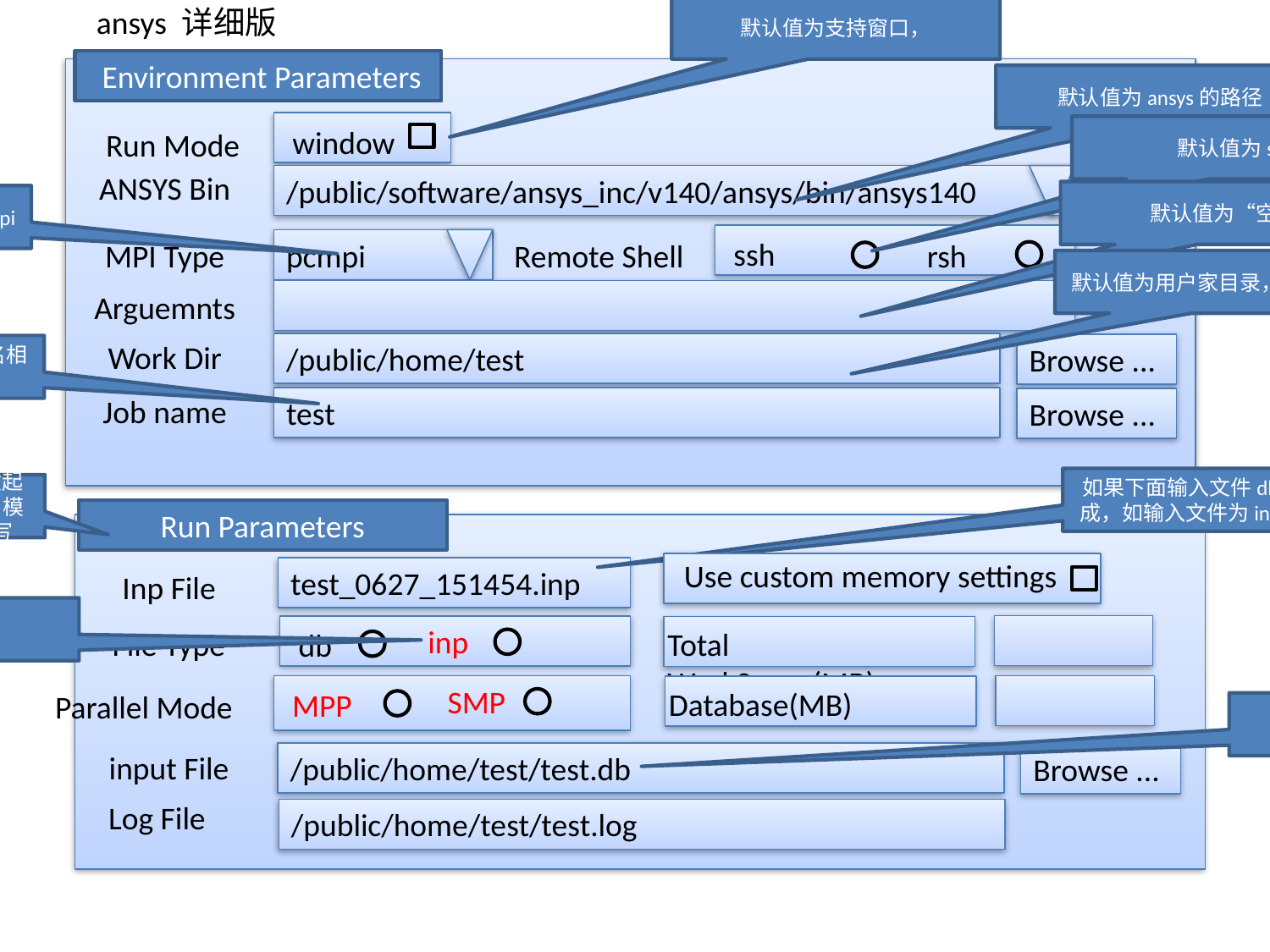

ansys 详细版
默认值为支持窗口，
 Environment Parameters

默认值为ansys的路径

window
默认值为ssh
Run Mode

ANSYS Bin
/public/software/ansys_inc/v140/ansys/bin/ansys140

默认值为“空”
默认值为pcmpi，另一个为Intel mpi

ssh
rsh

Remote Shell
MPI Type
pcmpi

默认值为用户家目录，路径选择

Arguemnts
Work Dir
/public/home/test
Browse ...
作业名称，默认和输入文件名相同
Job name
test
Browse ...
如果下面输入文件db文件，则inp文件 名自动生成，如输入文件为inp文件，则显示相同的文件名
当选择window 模式时，选项卡收起来，所有内容不能填写，不选窗口模式时，选项卡展开，内容必须填写
Run Parameters

Use custom memory settings

test_0627_151454.inp
Inp File

默认为db

inp
db

Total WorkSpace(MB)
File Type

SMP
MPP

Database(MB)
Parallel Mode
默认为空
input File
/public/home/test/test.db
Browse ...
Log File
/public/home/test/test.log